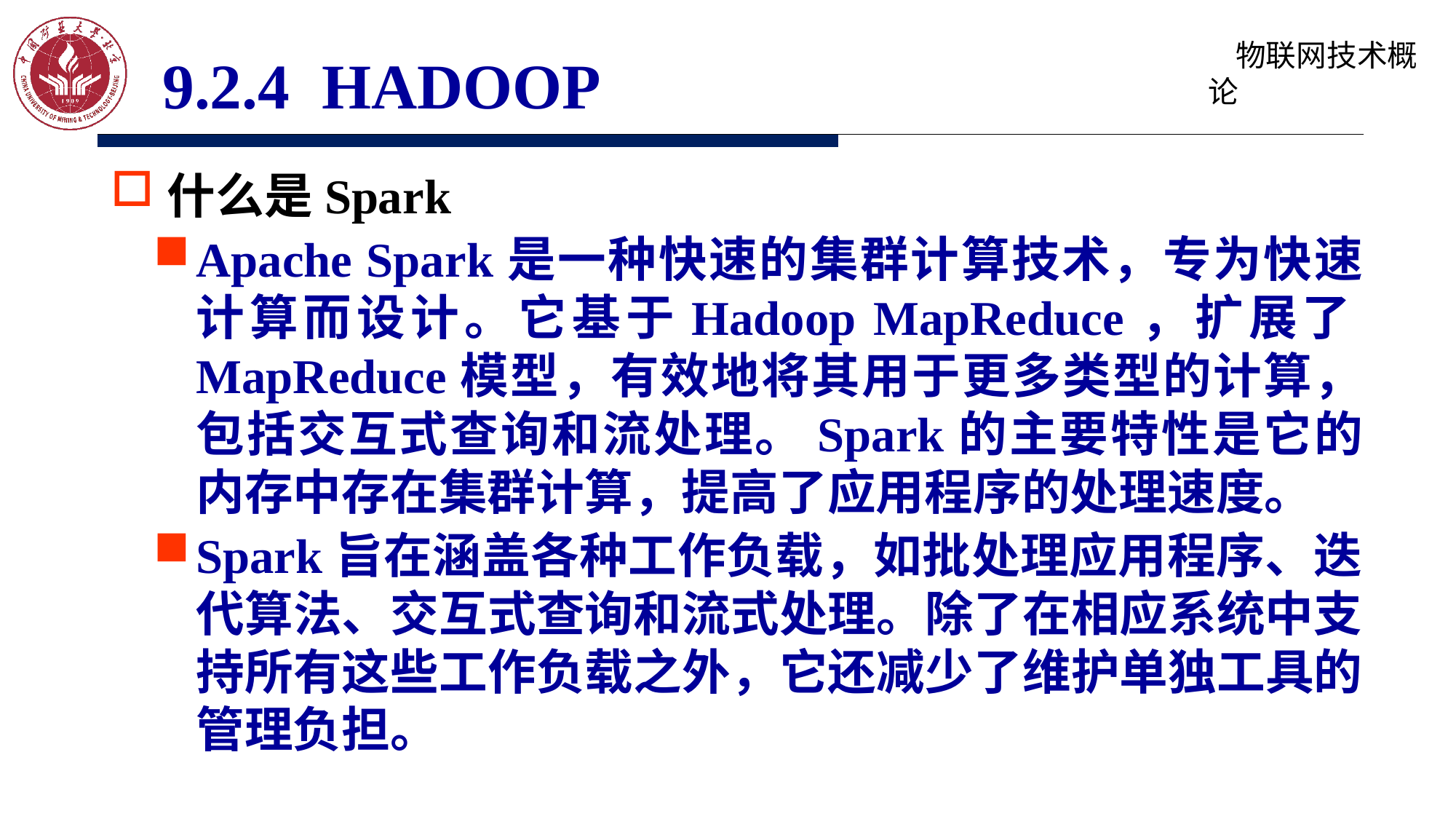

9.2.4  HADOOP
什么是Spark
Apache Spark是一种快速的集群计算技术，专为快速计算而设计。它基于Hadoop MapReduce，扩展了MapReduce模型，有效地将其用于更多类型的计算，包括交互式查询和流处理。Spark的主要特性是它的内存中存在集群计算，提高了应用程序的处理速度。
Spark旨在涵盖各种工作负载，如批处理应用程序、迭代算法、交互式查询和流式处理。除了在相应系统中支持所有这些工作负载之外，它还减少了维护单独工具的管理负担。